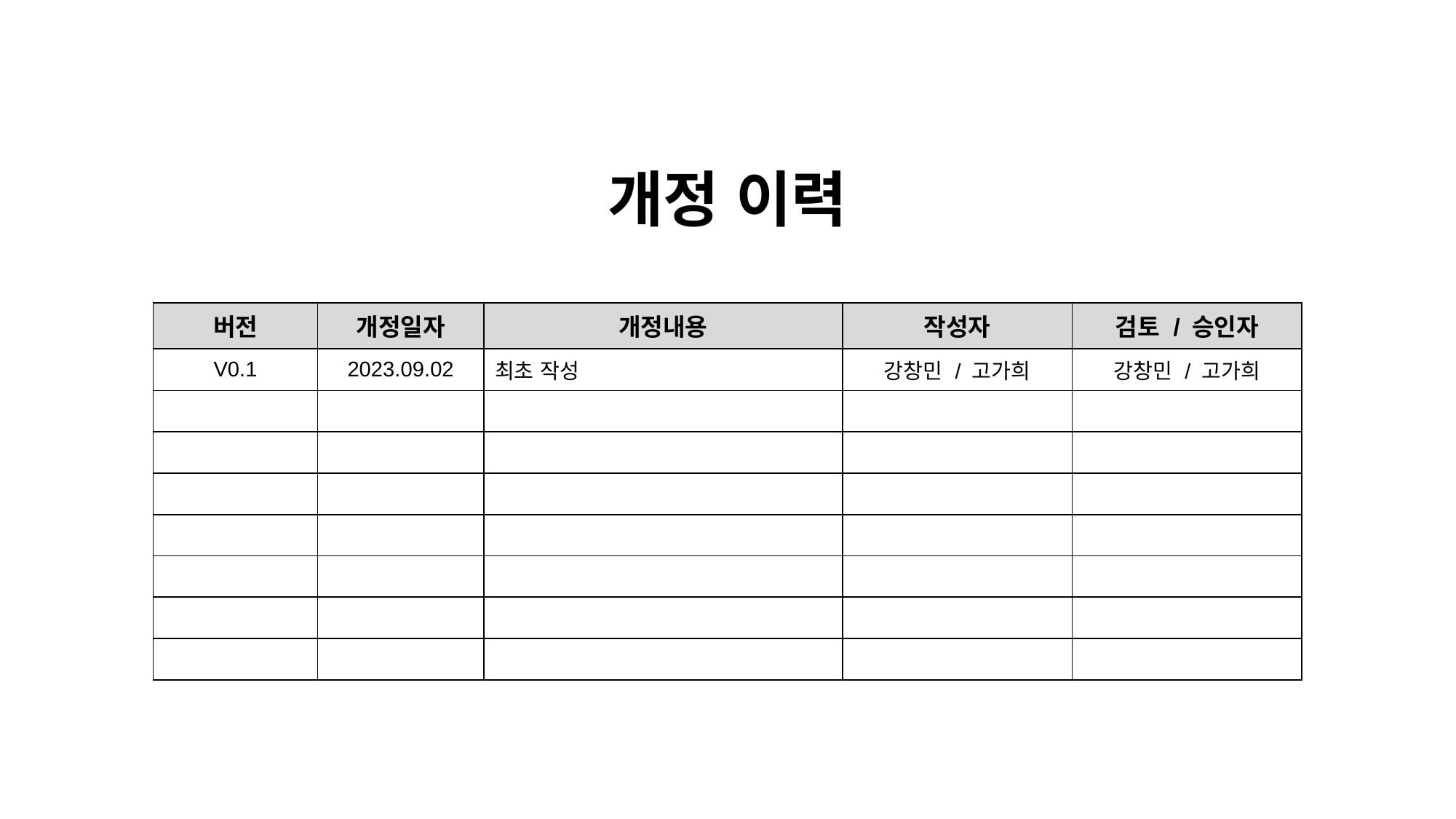

# 개정 이력
| 버전 | 개정일자 | 개정내용 | 작성자 | 검토 / 승인자 |
| --- | --- | --- | --- | --- |
| V0.1 | 2023.09.02 | 최초 작성 | 강창민 / 고가희 | 강창민 / 고가희 |
|  |  |  |  |  |
|  |  |  |  |  |
|  |  |  |  |  |
|  |  |  |  |  |
|  |  |  |  |  |
|  |  |  |  |  |
|  |  |  |  |  |